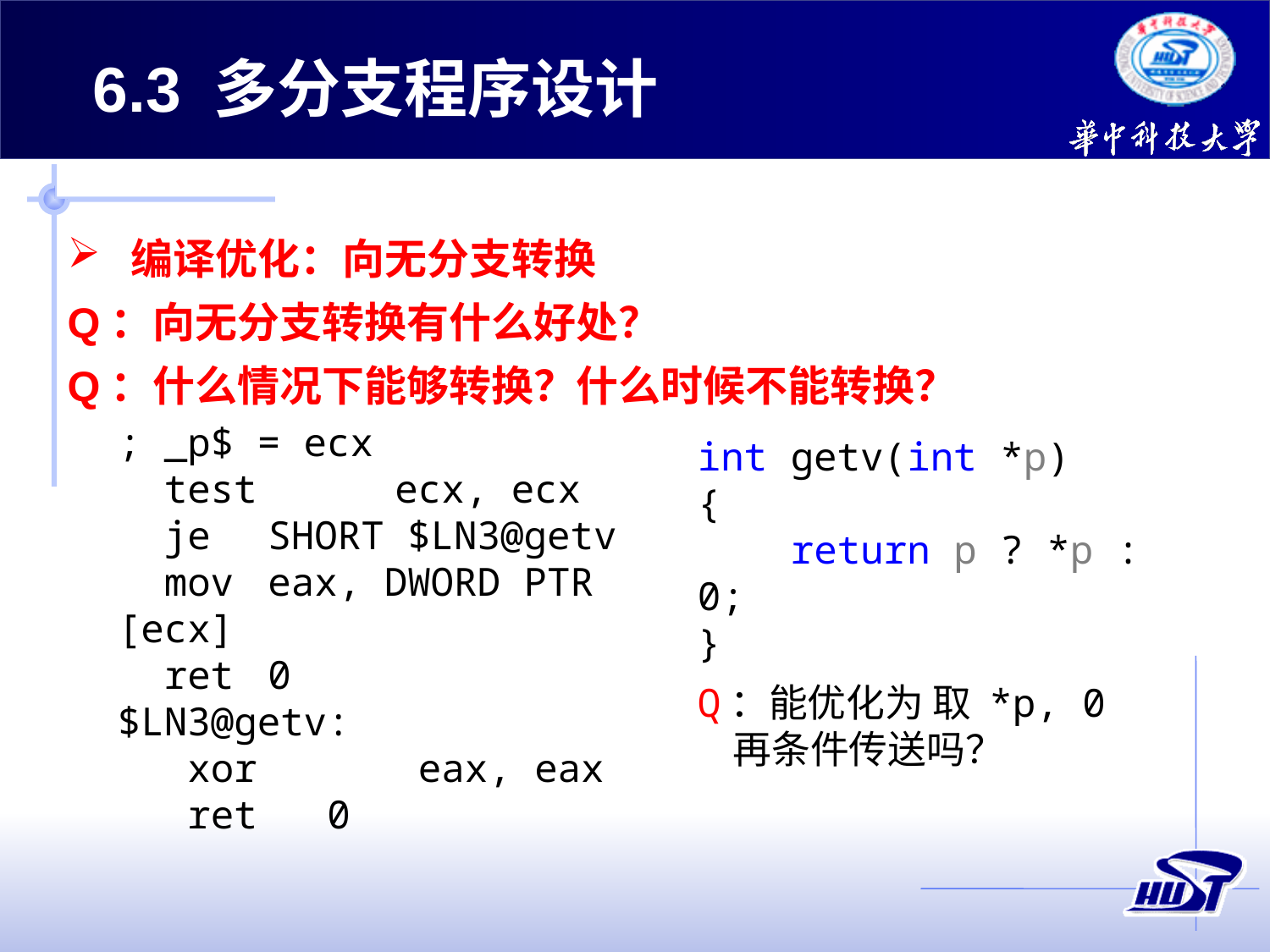

6.3 多分支程序设计
编译优化：向无分支转换
Q：向无分支转换有什么好处？
Q：什么情况下能够转换？什么时候不能转换？

; _p$ = ecx
  test	 ecx, ecx
  je	 SHORT $LN3@getv
  mov	 eax, DWORD PTR [ecx]
  ret	 0
$LN3@getv:
   xor	  eax, eax
   ret   0
int getv(int *p)
{
    return p ? *p : 0;
}
Q：能优化为 取 *p, 0
   再条件传送吗？